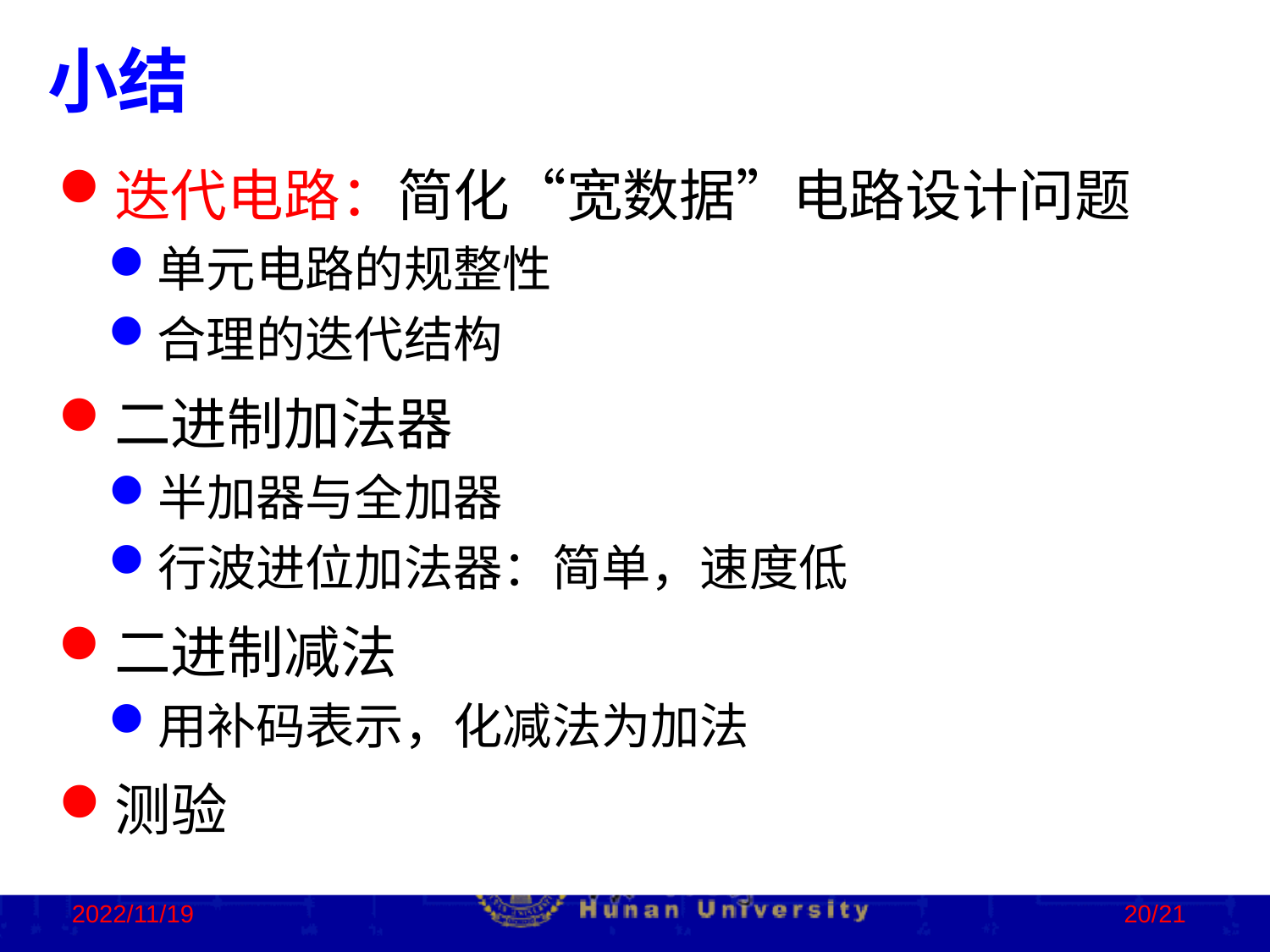

小结
迭代电路：简化“宽数据”电路设计问题
单元电路的规整性
合理的迭代结构
二进制加法器
半加器与全加器
行波进位加法器：简单，速度低
二进制减法
用补码表示，化减法为加法
测验
2022/11/19
20/21